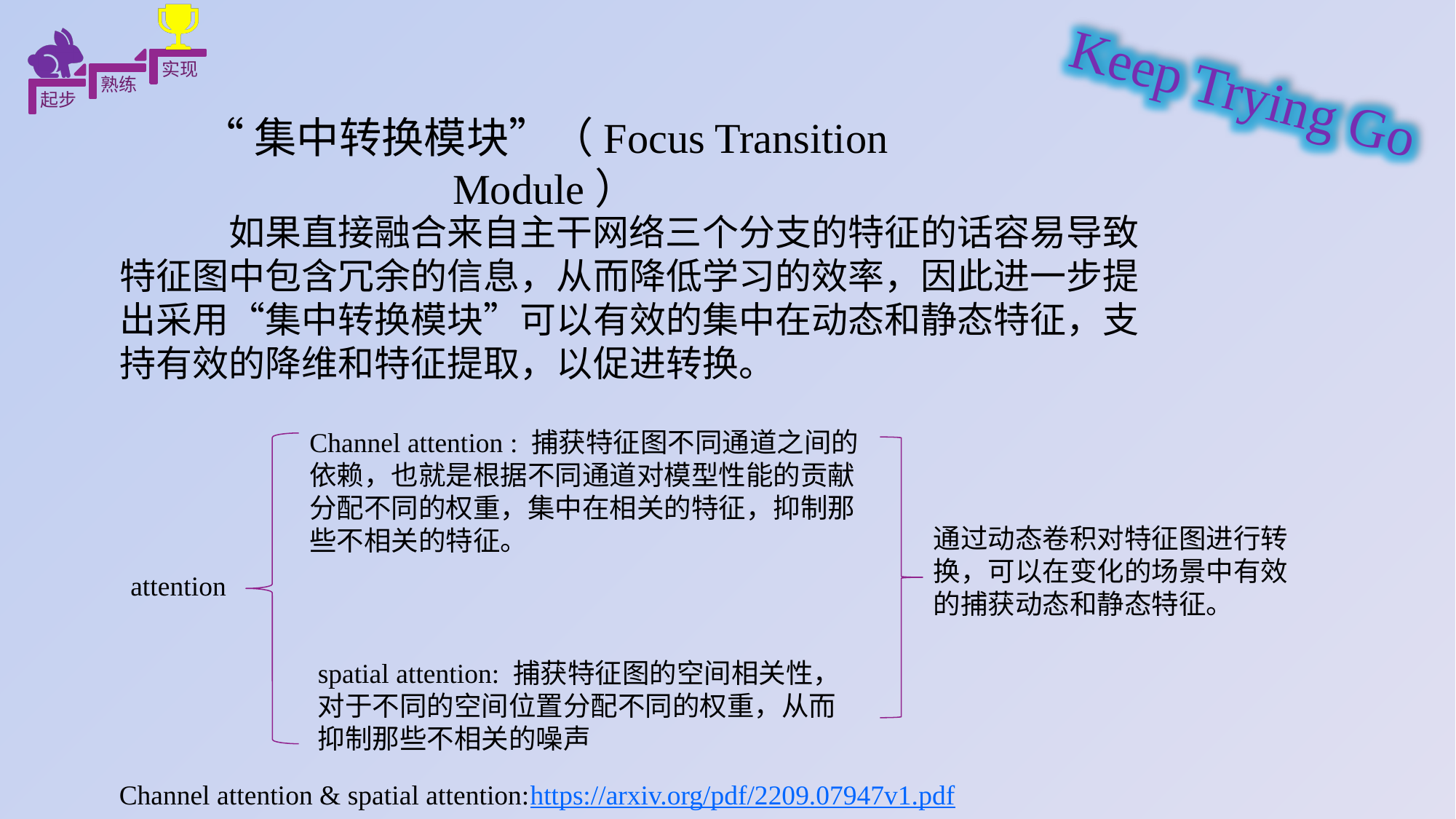

“集中转换模块”（Focus Transition Module）
	如果直接融合来自主干网络三个分支的特征的话容易导致特征图中包含冗余的信息，从而降低学习的效率，因此进一步提出采用“集中转换模块”可以有效的集中在动态和静态特征，支持有效的降维和特征提取，以促进转换。
Channel attention : 捕获特征图不同通道之间的依赖，也就是根据不同通道对模型性能的贡献分配不同的权重，集中在相关的特征，抑制那些不相关的特征。

通过动态卷积对特征图进行转换，可以在变化的场景中有效的捕获动态和静态特征。
attention
spatial attention: 捕获特征图的空间相关性，对于不同的空间位置分配不同的权重，从而抑制那些不相关的噪声
Channel attention & spatial attention:https://arxiv.org/pdf/2209.07947v1.pdf